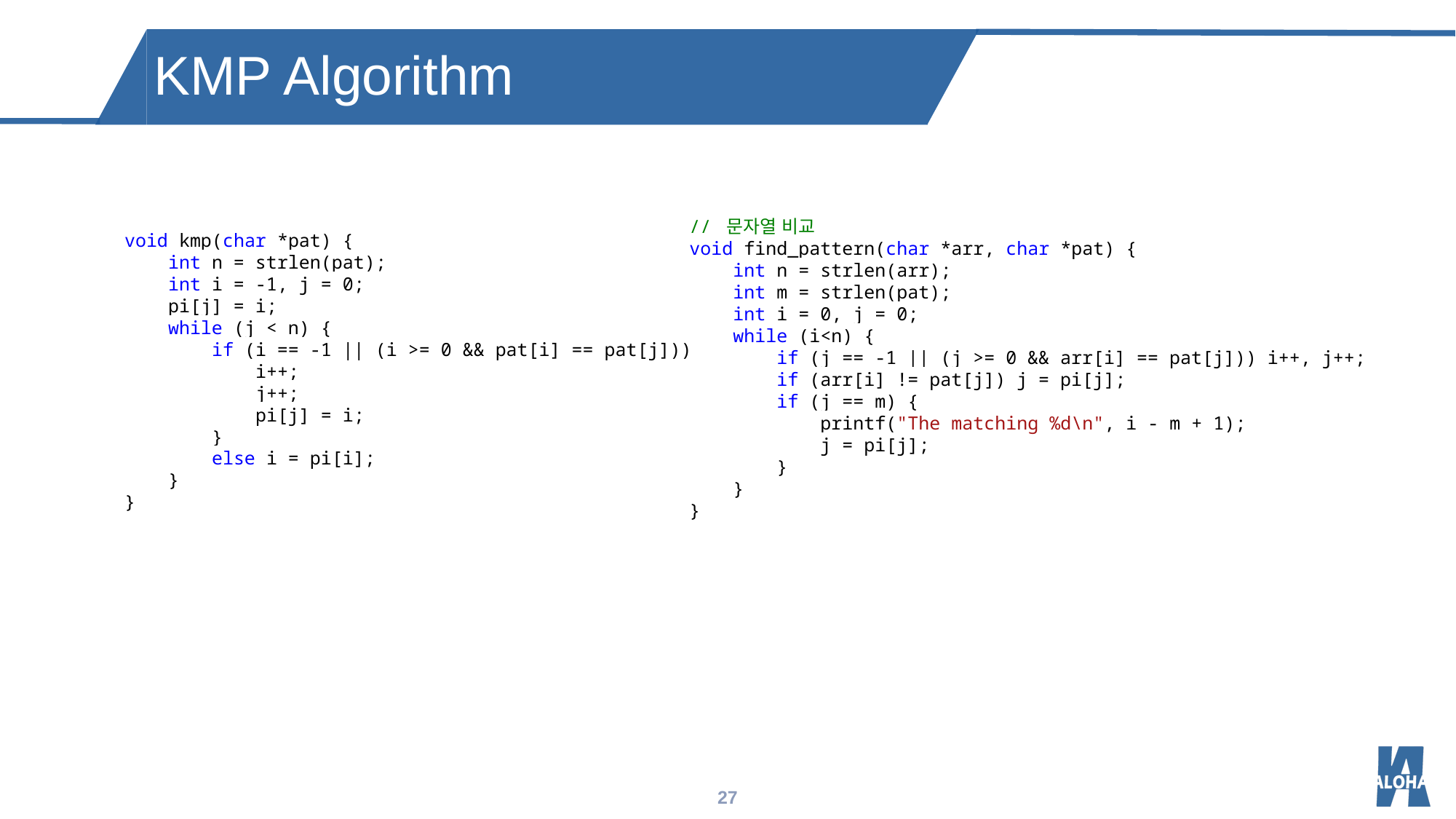

KMP Algorithm

// 문자열 비교
void find_pattern(char *arr, char *pat) {
    int n = strlen(arr);
    int m = strlen(pat);
    int i = 0, j = 0;
    while (i<n) {
        if (j == -1 || (j >= 0 && arr[i] == pat[j])) i++, j++;
        if (arr[i] != pat[j]) j = pi[j];
        if (j == m) {
            printf("The matching %d\n", i - m + 1);
            j = pi[j];
        }
    }
}
void kmp(char *pat) {
    int n = strlen(pat);
    int i = -1, j = 0;
    pi[j] = i;
    while (j < n) {
        if (i == -1 || (i >= 0 && pat[i] == pat[j])) {
            i++;
            j++;
            pi[j] = i;
        }
        else i = pi[i];
    }
}
27